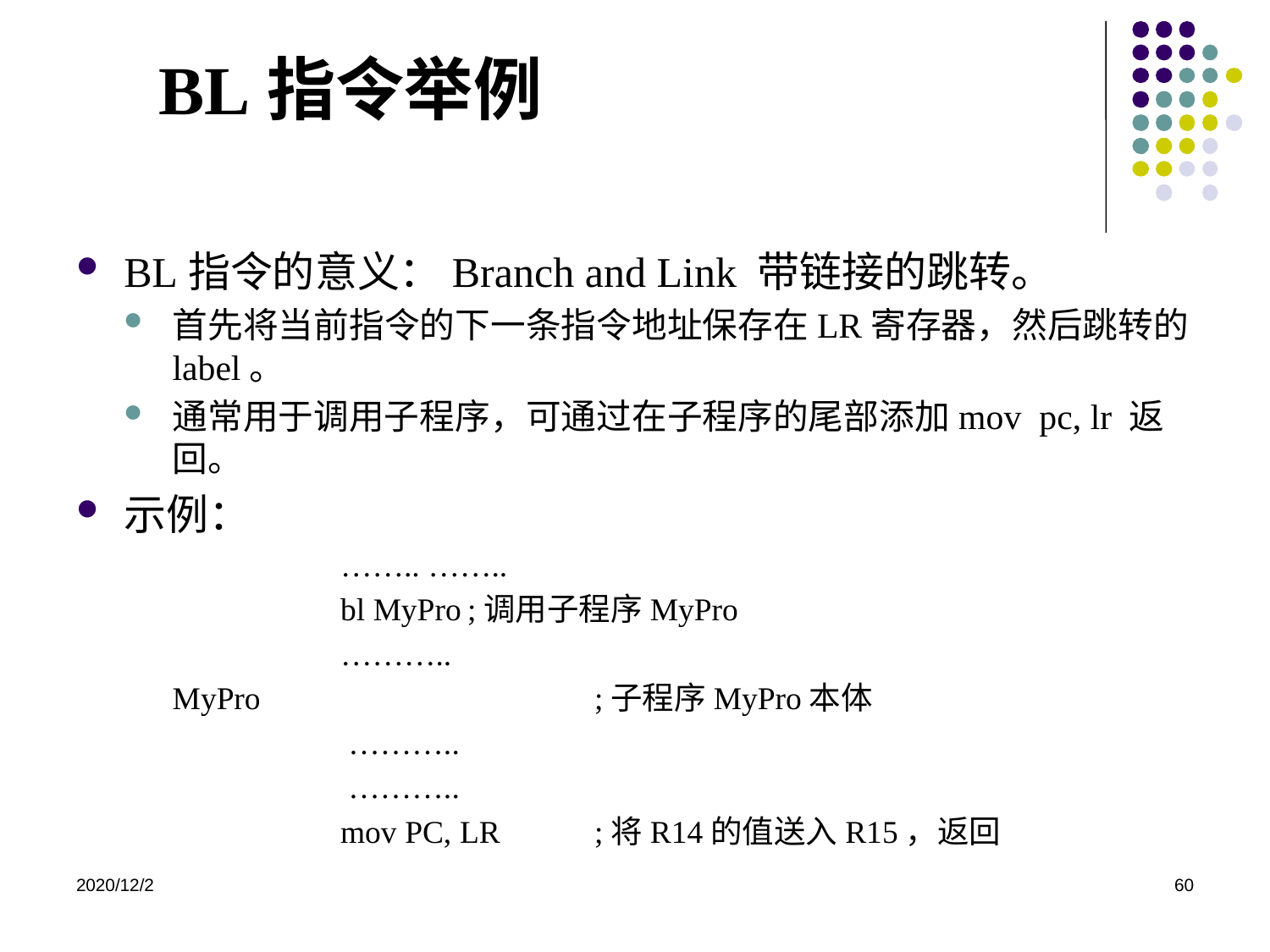

# BL指令举例
BL指令的意义：Branch and Link 带链接的跳转。
首先将当前指令的下一条指令地址保存在LR寄存器，然后跳转的label。
通常用于调用子程序，可通过在子程序的尾部添加mov  pc, lr 返回。
示例：
		…….. ……..
		bl MyPro	;调用子程序MyPro
		………..
MyPro			;子程序MyPro本体
		 ………..
		 ………..
		mov PC, LR	;将R14的值送入R15，返回

2020/12/2
60